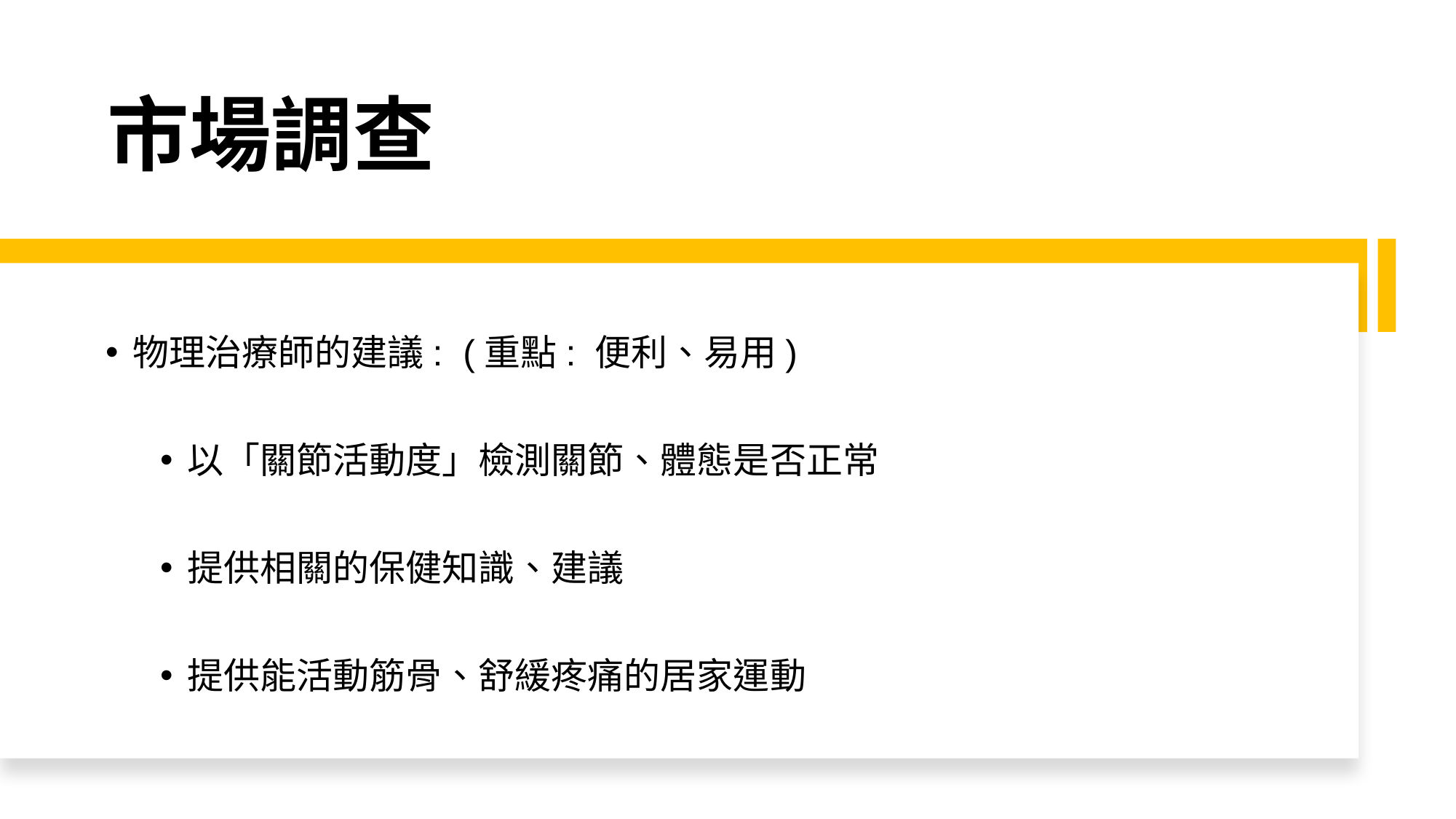

# 市場調查

物理治療師的建議:  (重點: 便利、易用)

以「關節活動度」檢測關節、體態是否正常

提供相關的保健知識、建議

提供能活動筋骨、舒緩疼痛的居家運動